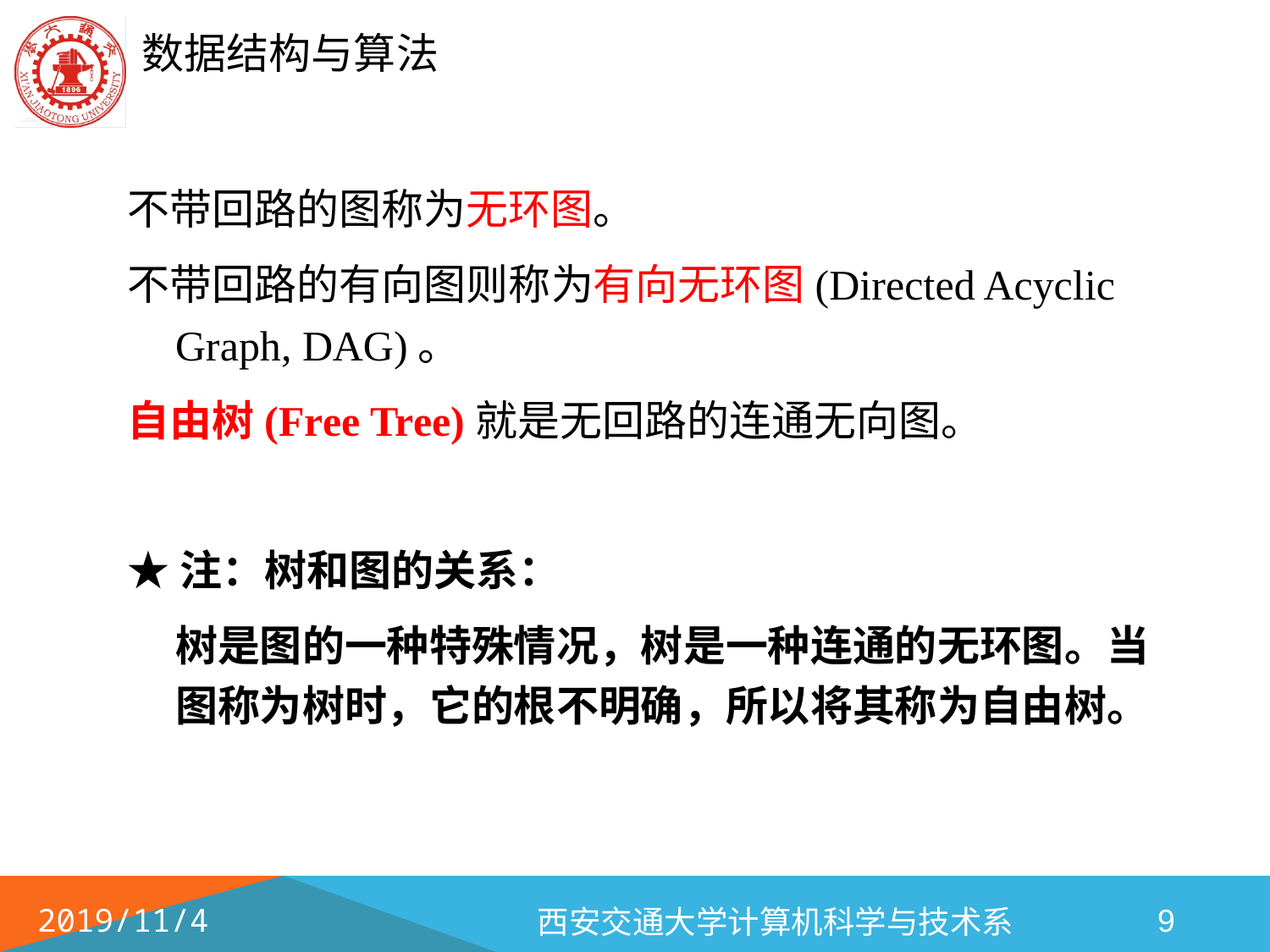

不带回路的图称为无环图。
不带回路的有向图则称为有向无环图(Directed Acyclic Graph, DAG)。
自由树(Free Tree)就是无回路的连通无向图。

★注：树和图的关系：
	树是图的一种特殊情况，树是一种连通的无环图。当图称为树时，它的根不明确，所以将其称为自由树。